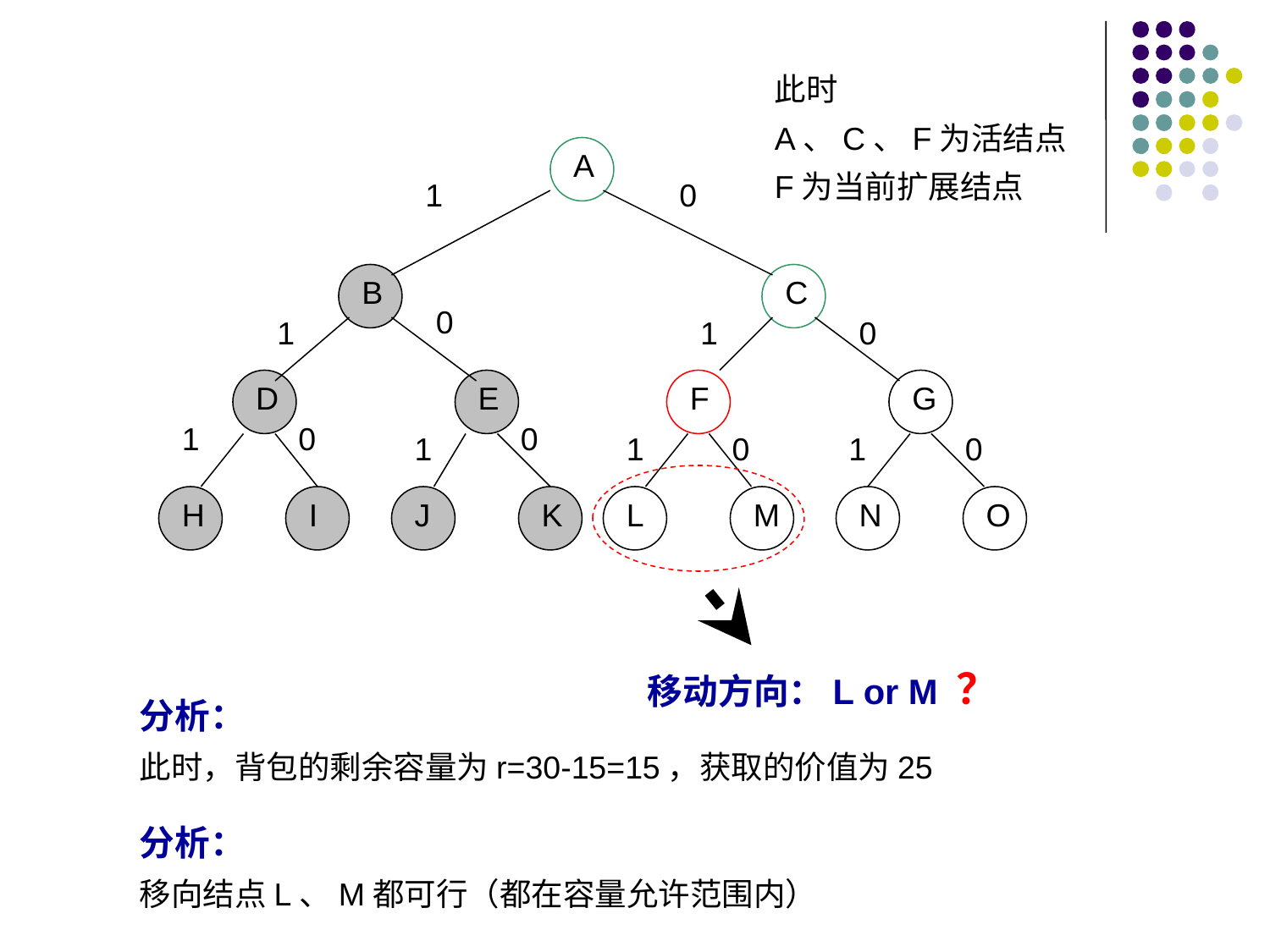

此时
A、C、F为活结点
F为当前扩展结点

A
1
0

B
C
0
1
1
0

D
E
F
G
1
0
0
1
1
0
1
0

移动方向：L or M ？

H
I
J
K
L
M
N
O
分析：
此时，背包的剩余容量为r=30-15=15，获取的价值为25
分析：
移向结点L、M都可行（都在容量允许范围内）